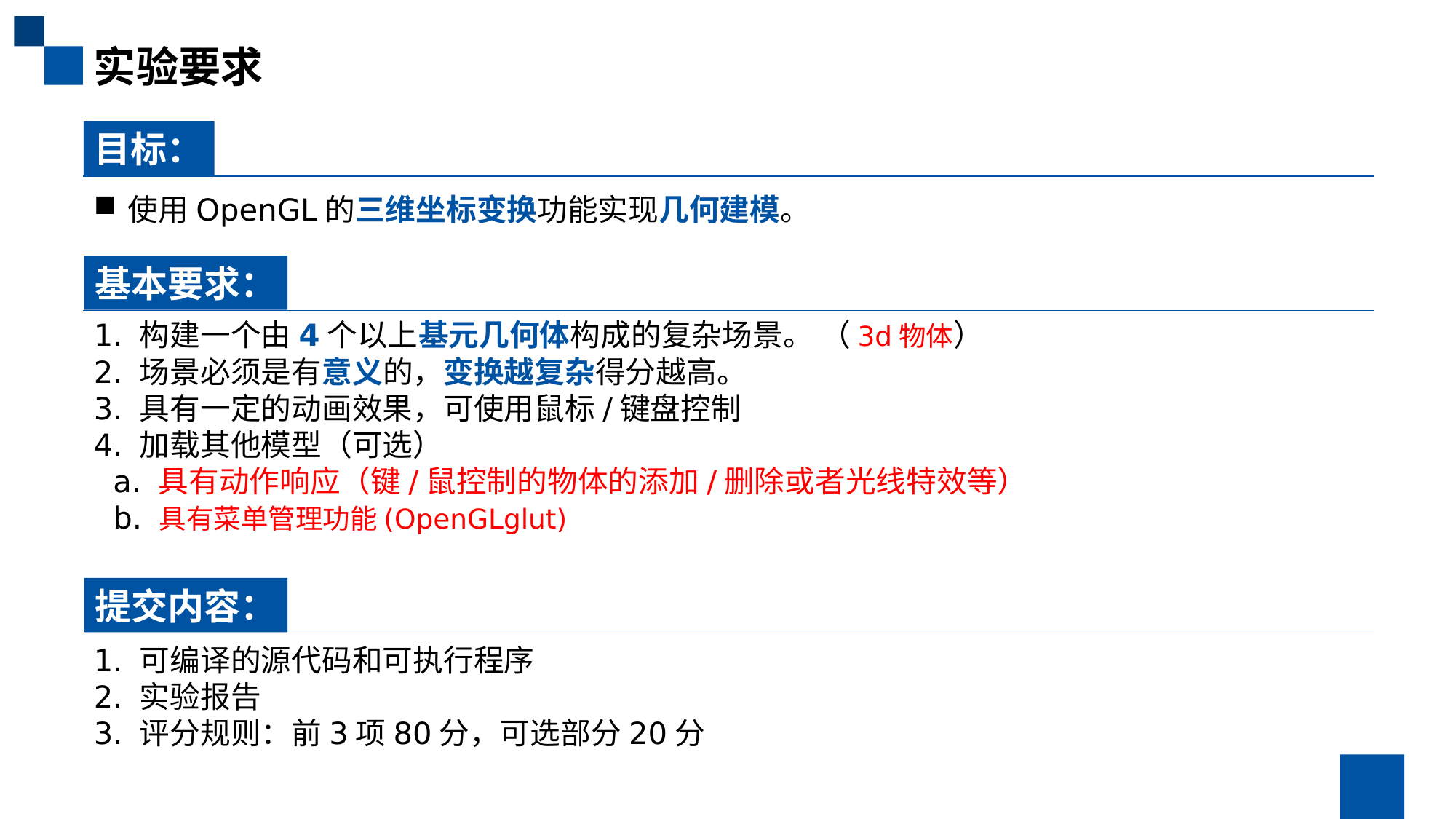

实验要求
目标：
使用OpenGL的三维坐标变换功能实现几何建模。
基本要求：
1. 构建一个由4个以上基元几何体构成的复杂场景。 （3d物体）
2. 场景必须是有意义的，变换越复杂得分越高。
3. 具有一定的动画效果，可使用鼠标/键盘控制
4. 加载其他模型（可选）
  a. 具有动作响应（键/鼠控制的物体的添加/删除或者光线特效等）
  b. 具有菜单管理功能(OpenGLglut)
提交内容：
1. 可编译的源代码和可执行程序
2. 实验报告
3. 评分规则：前3项80分，可选部分20分
8